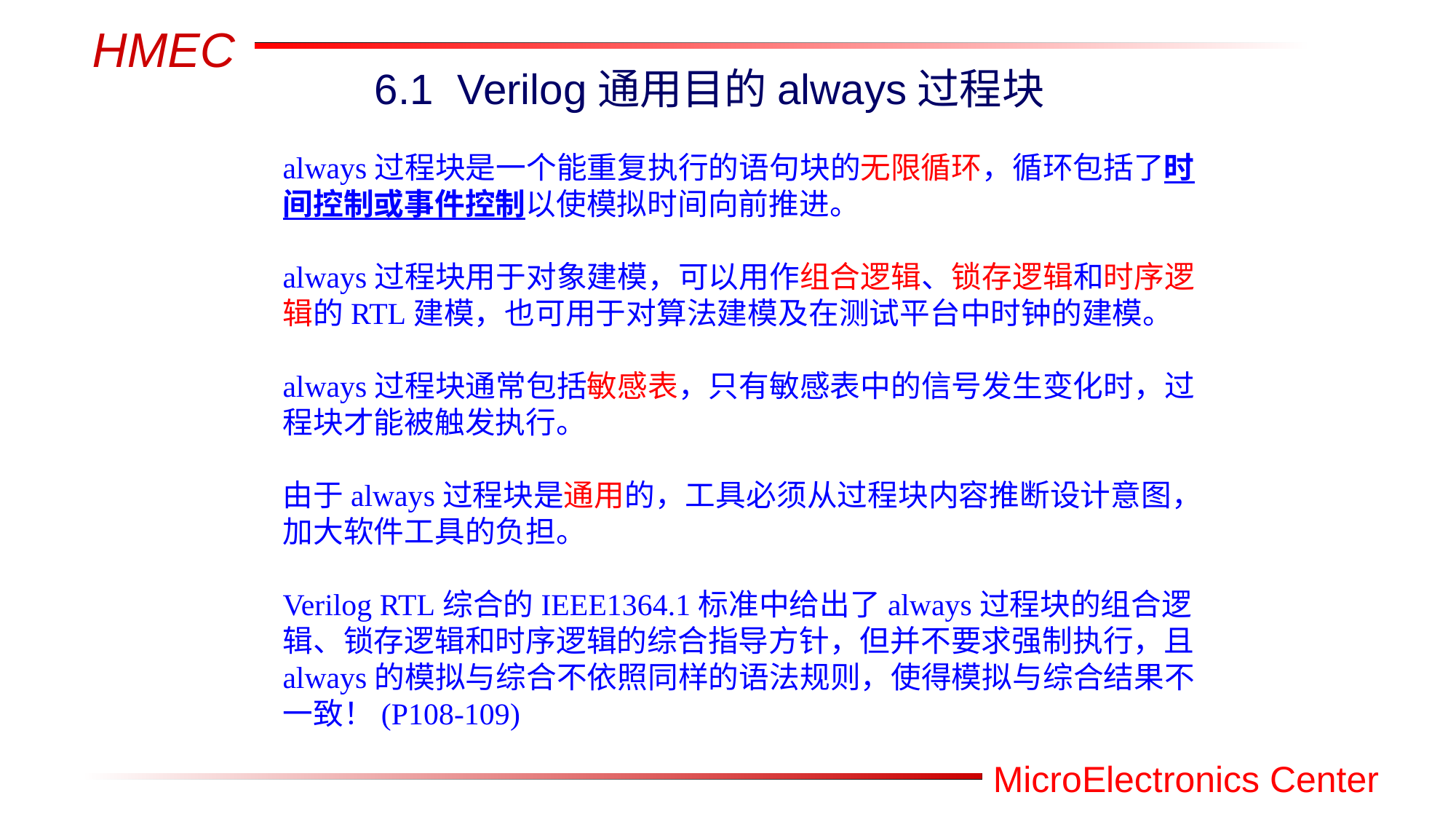

6.1  Verilog通用目的always过程块
always过程块是一个能重复执行的语句块的无限循环，循环包括了时间控制或事件控制以使模拟时间向前推进。

always过程块用于对象建模，可以用作组合逻辑、锁存逻辑和时序逻辑的RTL建模，也可用于对算法建模及在测试平台中时钟的建模。

always过程块通常包括敏感表，只有敏感表中的信号发生变化时，过程块才能被触发执行。

由于always过程块是通用的，工具必须从过程块内容推断设计意图，加大软件工具的负担。

Verilog RTL综合的IEEE1364.1标准中给出了always过程块的组合逻辑、锁存逻辑和时序逻辑的综合指导方针，但并不要求强制执行，且always的模拟与综合不依照同样的语法规则，使得模拟与综合结果不一致！(P108-109)